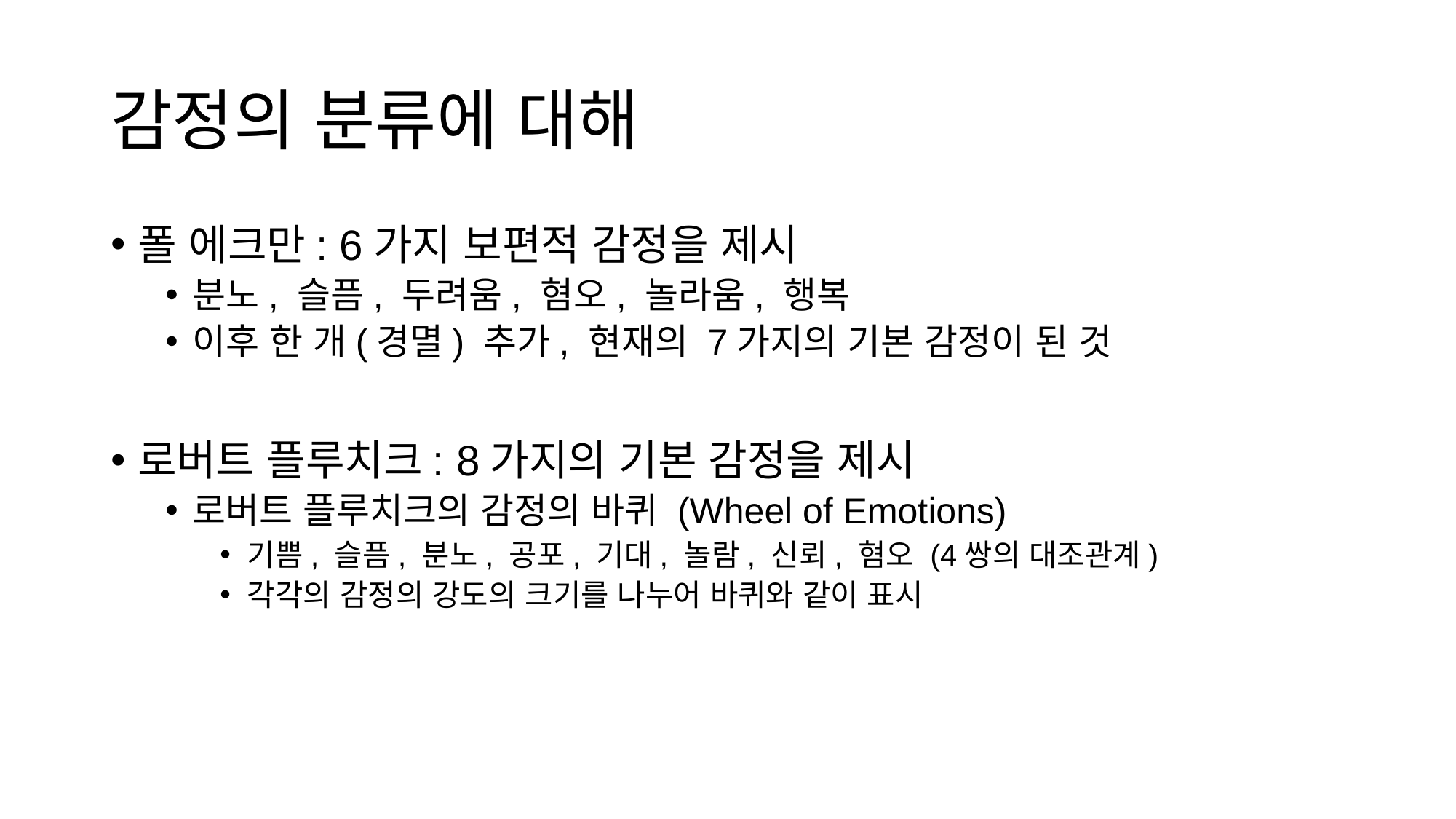

# 감정의 분류에 대해
폴 에크만: 6가지 보편적 감정을 제시
분노, 슬픔, 두려움, 혐오, 놀라움, 행복
이후 한 개(경멸) 추가, 현재의 7가지의 기본 감정이 된 것

로버트 플루치크: 8가지의 기본 감정을 제시
로버트 플루치크의 감정의 바퀴 (Wheel of Emotions)
기쁨, 슬픔, 분노, 공포, 기대, 놀람, 신뢰, 혐오 (4쌍의 대조관계)
각각의 감정의 강도의 크기를 나누어 바퀴와 같이 표시